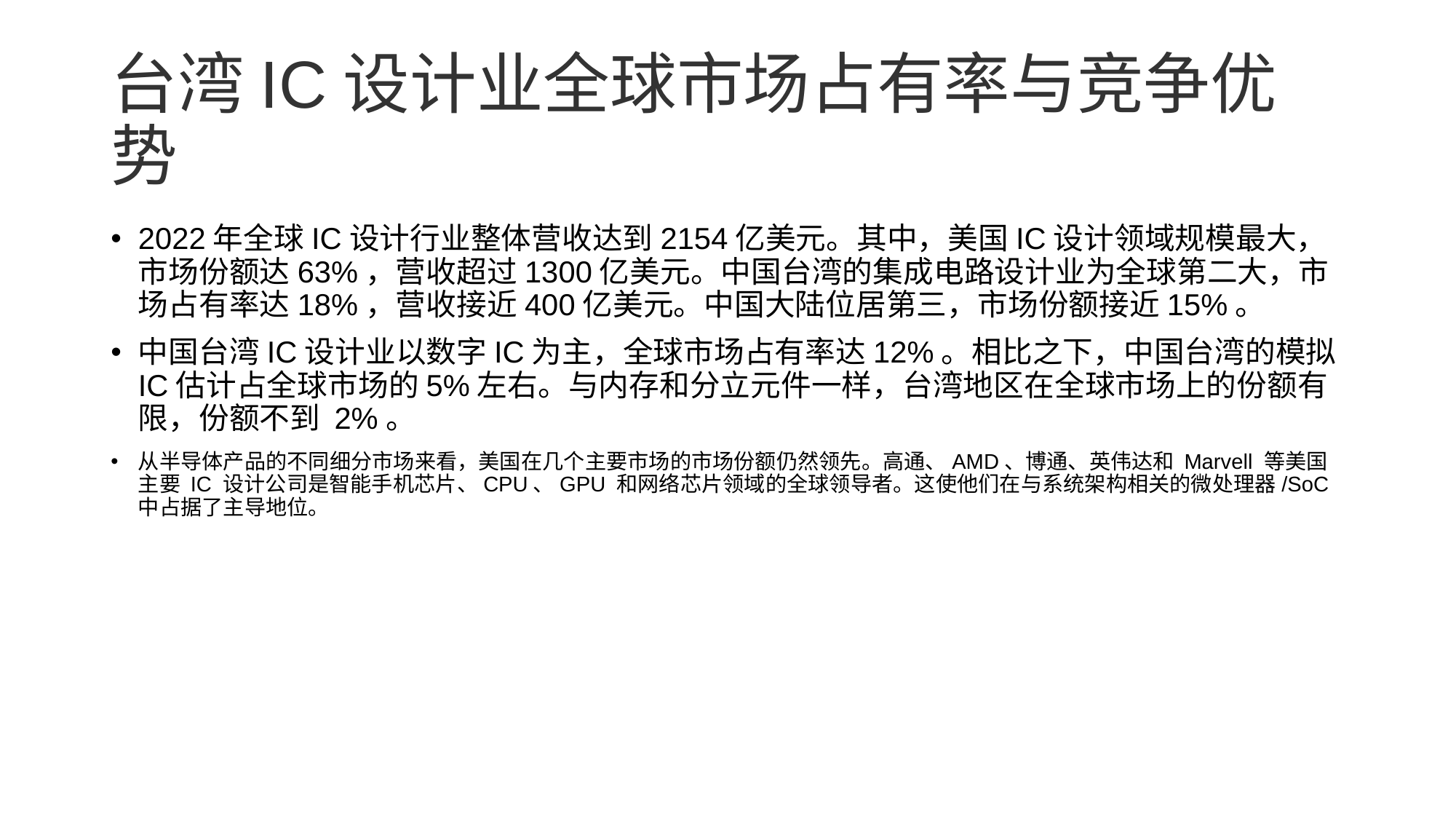

# 台湾IC设计业全球市场占有率与竞争优势
2022年全球IC设计行业整体营收达到2154亿美元。其中，美国IC设计领域规模最大，市场份额达63%，营收超过1300亿美元。中国台湾的集成电路设计业为全球第二大，市场占有率达18%，营收接近400亿美元。中国大陆位居第三，市场份额接近15%。
中国台湾IC设计业以数字IC为主，全球市场占有率达12%。相比之下，中国台湾的模拟IC估计占全球市场的5%左右。与内存和分立元件一样，台湾地区在全球市场上的份额有限，份额不到 2%。
从半导体产品的不同细分市场来看，美国在几个主要市场的市场份额仍然领先。高通、AMD、博通、英伟达和 Marvell 等美国主要 IC 设计公司是智能手机芯片、CPU、GPU 和网络芯片领域的全球领导者。这使他们在与系统架构相关的微处理器/SoC 中占据了主导地位。